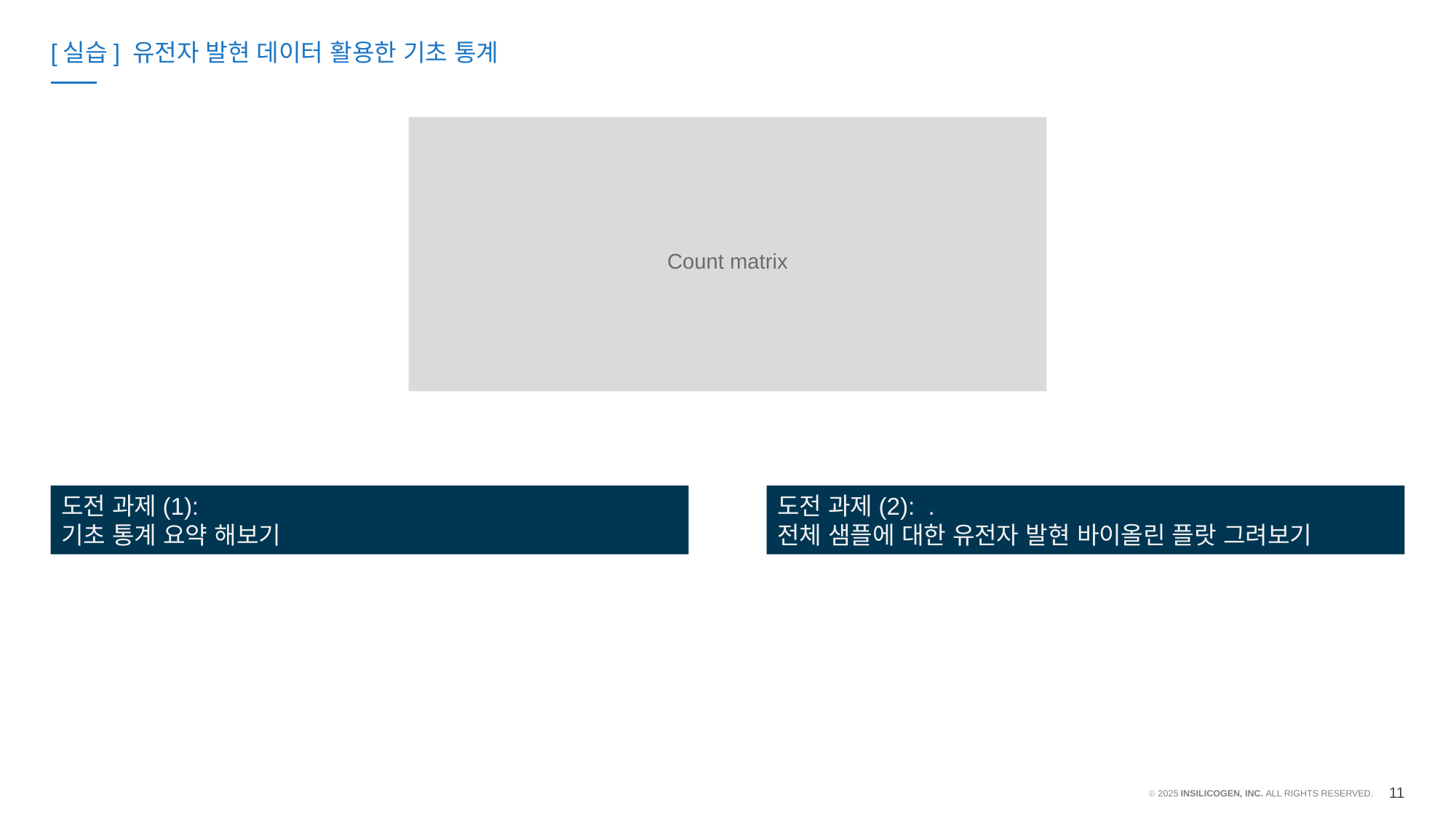

# [실습] 유전자 발현 데이터 활용한 기초 통계
Count matrix

도전 과제(1):
기초 통계 요약 해보기
도전 과제(2):  .
전체 샘플에 대한 유전자 발현 바이올린 플랏 그려보기